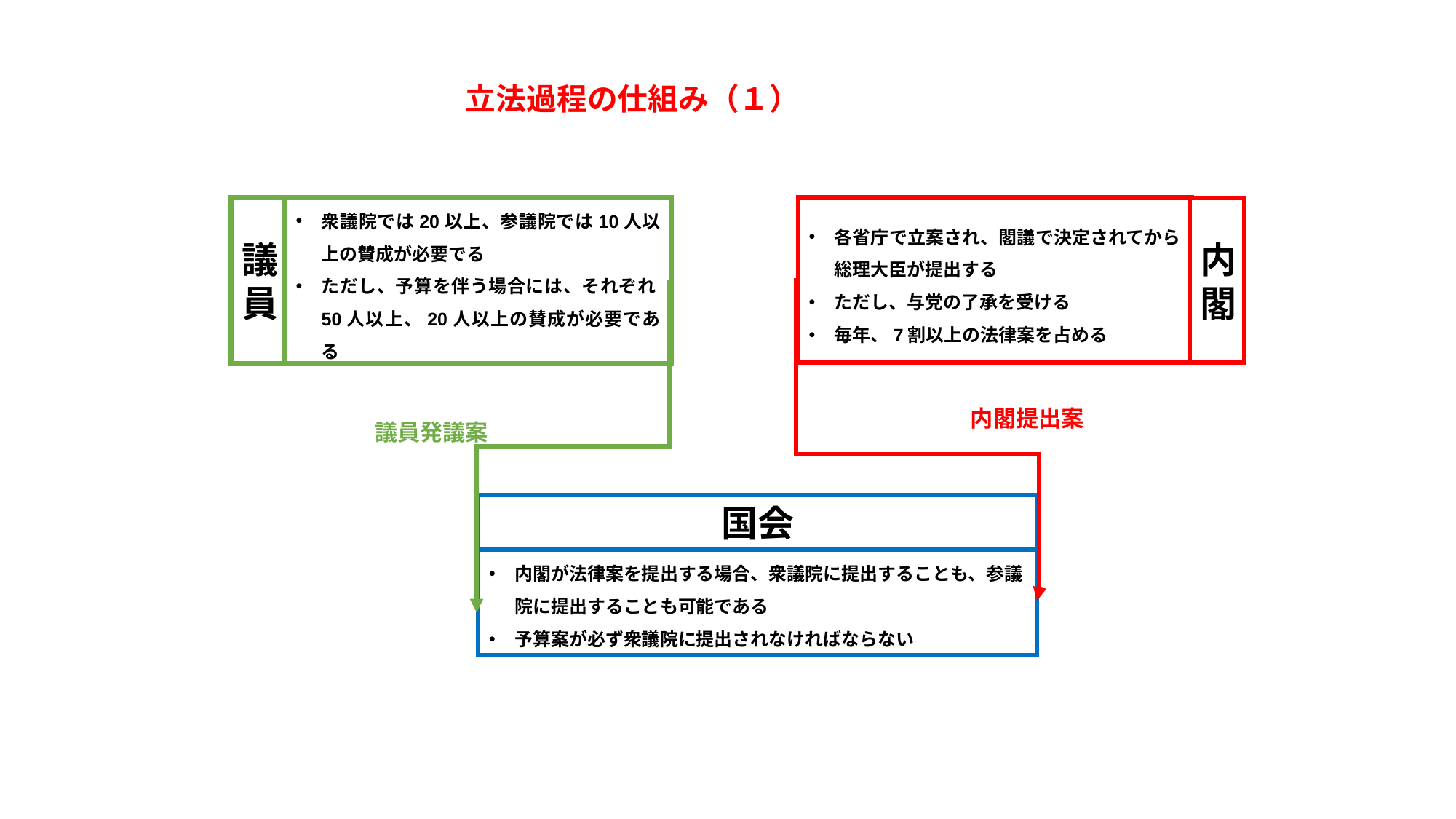

立法過程の仕組み（１）
議員
衆議院では20以上、参議院では10人以上の賛成が必要でる
ただし、予算を伴う場合には、それぞれ50人以上、20人以上の賛成が必要である
各省庁で立案され、閣議で決定されてから総理大臣が提出する
ただし、与党の了承を受ける
毎年、7割以上の法律案を占める
内閣
内閣提出案
議員発議案
国会
内閣が法律案を提出する場合、衆議院に提出することも、参議院に提出することも可能である
予算案が必ず衆議院に提出されなければならない